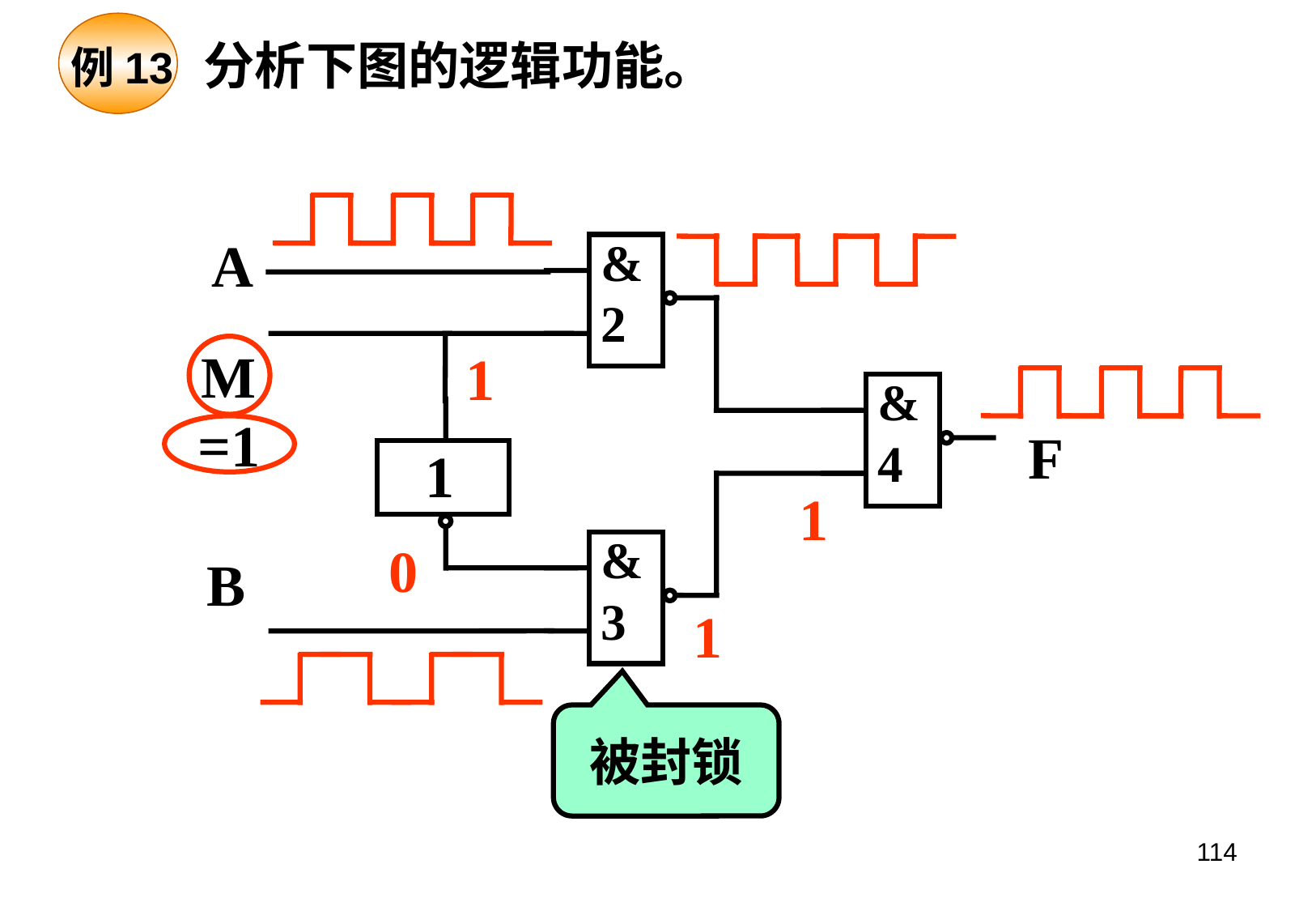

例13
       分析下图的逻辑功能。

A
&2

M

&4

F

1

&3

B

=1
1

1
0
1

被封锁
114